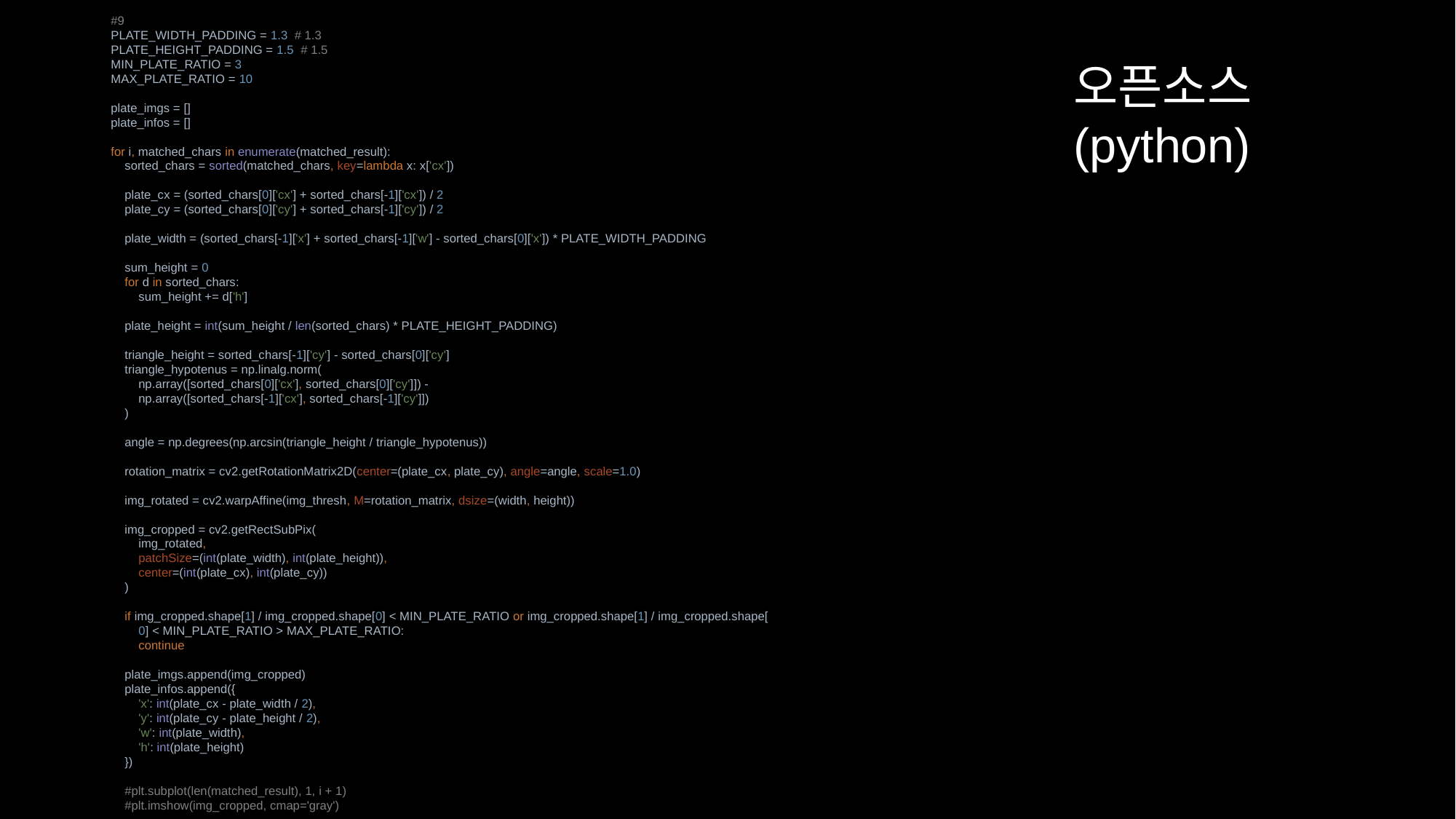

#9
PLATE_WIDTH_PADDING = 1.3  # 1.3
PLATE_HEIGHT_PADDING = 1.5  # 1.5
MIN_PLATE_RATIO = 3
MAX_PLATE_RATIO = 10
plate_imgs = []
plate_infos = []
for i, matched_chars in enumerate(matched_result):
    sorted_chars = sorted(matched_chars, key=lambda x: x['cx'])
    plate_cx = (sorted_chars[0]['cx'] + sorted_chars[-1]['cx']) / 2
    plate_cy = (sorted_chars[0]['cy'] + sorted_chars[-1]['cy']) / 2
    plate_width = (sorted_chars[-1]['x'] + sorted_chars[-1]['w'] - sorted_chars[0]['x']) * PLATE_WIDTH_PADDING
    sum_height = 0
    for d in sorted_chars:
        sum_height += d['h']
    plate_height = int(sum_height / len(sorted_chars) * PLATE_HEIGHT_PADDING)
    triangle_height = sorted_chars[-1]['cy'] - sorted_chars[0]['cy']
    triangle_hypotenus = np.linalg.norm(
        np.array([sorted_chars[0]['cx'], sorted_chars[0]['cy']]) -
        np.array([sorted_chars[-1]['cx'], sorted_chars[-1]['cy']])
    )
    angle = np.degrees(np.arcsin(triangle_height / triangle_hypotenus))
    rotation_matrix = cv2.getRotationMatrix2D(center=(plate_cx, plate_cy), angle=angle, scale=1.0)
    img_rotated = cv2.warpAffine(img_thresh, M=rotation_matrix, dsize=(width, height))
    img_cropped = cv2.getRectSubPix(
        img_rotated,
        patchSize=(int(plate_width), int(plate_height)),
        center=(int(plate_cx), int(plate_cy))
    )
    if img_cropped.shape[1] / img_cropped.shape[0] < MIN_PLATE_RATIO or img_cropped.shape[1] / img_cropped.shape[
        0] < MIN_PLATE_RATIO > MAX_PLATE_RATIO:
        continue
    plate_imgs.append(img_cropped)
    plate_infos.append({
        'x': int(plate_cx - plate_width / 2),
        'y': int(plate_cy - plate_height / 2),
        'w': int(plate_width),
        'h': int(plate_height)
    })
    #plt.subplot(len(matched_result), 1, i + 1)
    #plt.imshow(img_cropped, cmap='gray')
오픈소스
(python)